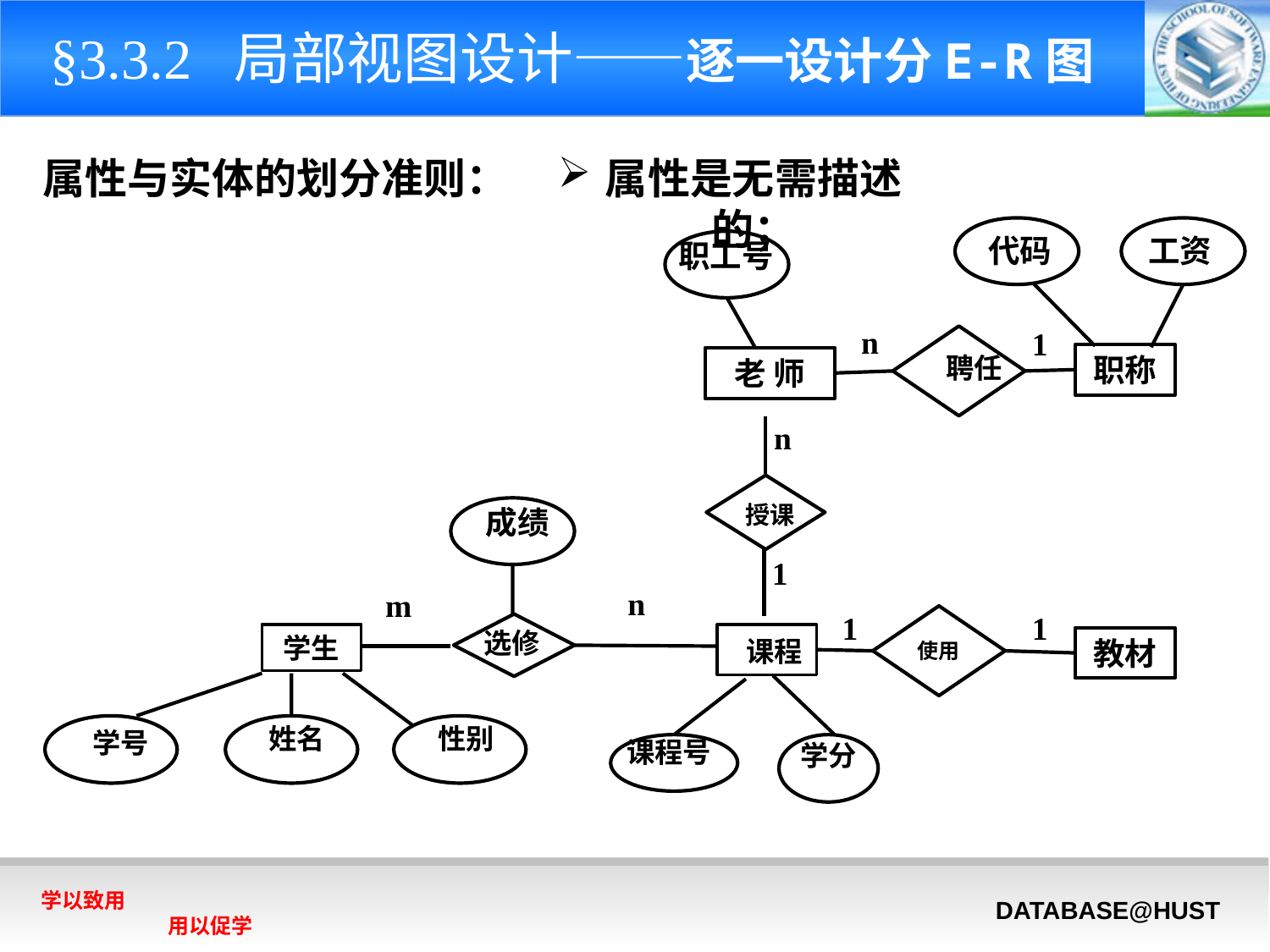

§3.3.2  局部视图设计——逐一设计分E-R图
属性与实体的划分准则：
属性是无需描述的；

工资

代码
职工号

n
1

聘任
职称
老 师
n

授课
成绩

1
n
m
1
1

选修
 课程
学生
教材
使用
姓名
性别

学号
课程号
学分